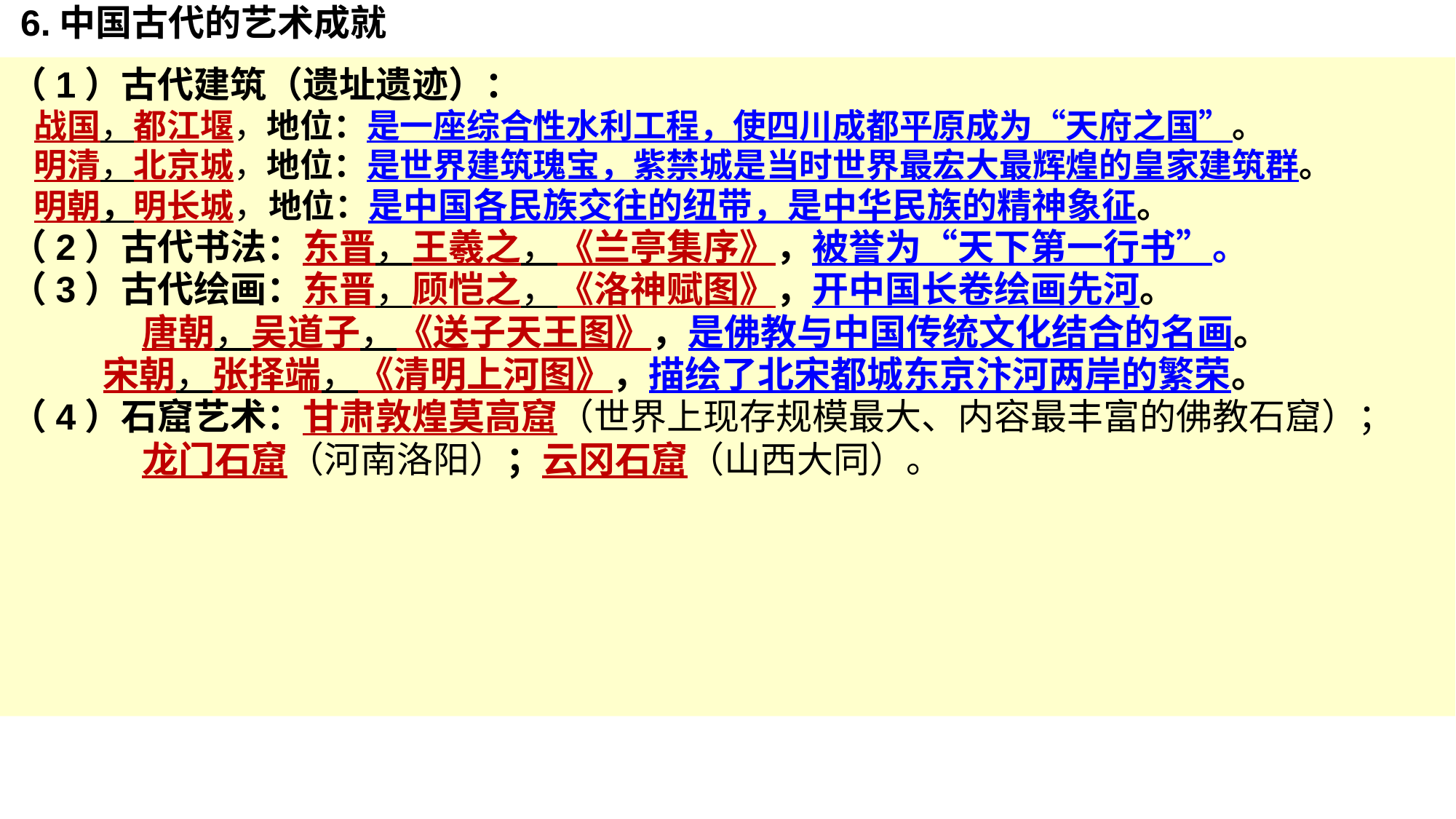

6.中国古代的艺术成就
（1）古代建筑（遗址遗迹）：
  战国，都江堰，地位：是一座综合性水利工程，使四川成都平原成为“天府之国”。
  明清，北京城，地位：是世界建筑瑰宝，紫禁城是当时世界最宏大最辉煌的皇家建筑群。
  明朝，明长城，地位：是中国各民族交往的纽带，是中华民族的精神象征。
（2）古代书法：东晋，王羲之，《兰亭集序》，被誉为“天下第一行书”。
（3）古代绘画：东晋，顾恺之，《洛神赋图》，开中国长卷绘画先河。
               唐朝，吴道子，《送子天王图》，是佛教与中国传统文化结合的名画。
         宋朝，张择端，《清明上河图》，描绘了北宋都城东京汴河两岸的繁荣。
（4）石窟艺术：甘肃敦煌莫高窟（世界上现存规模最大、内容最丰富的佛教石窟）；
               龙门石窟（河南洛阳）；云冈石窟（山西大同）。